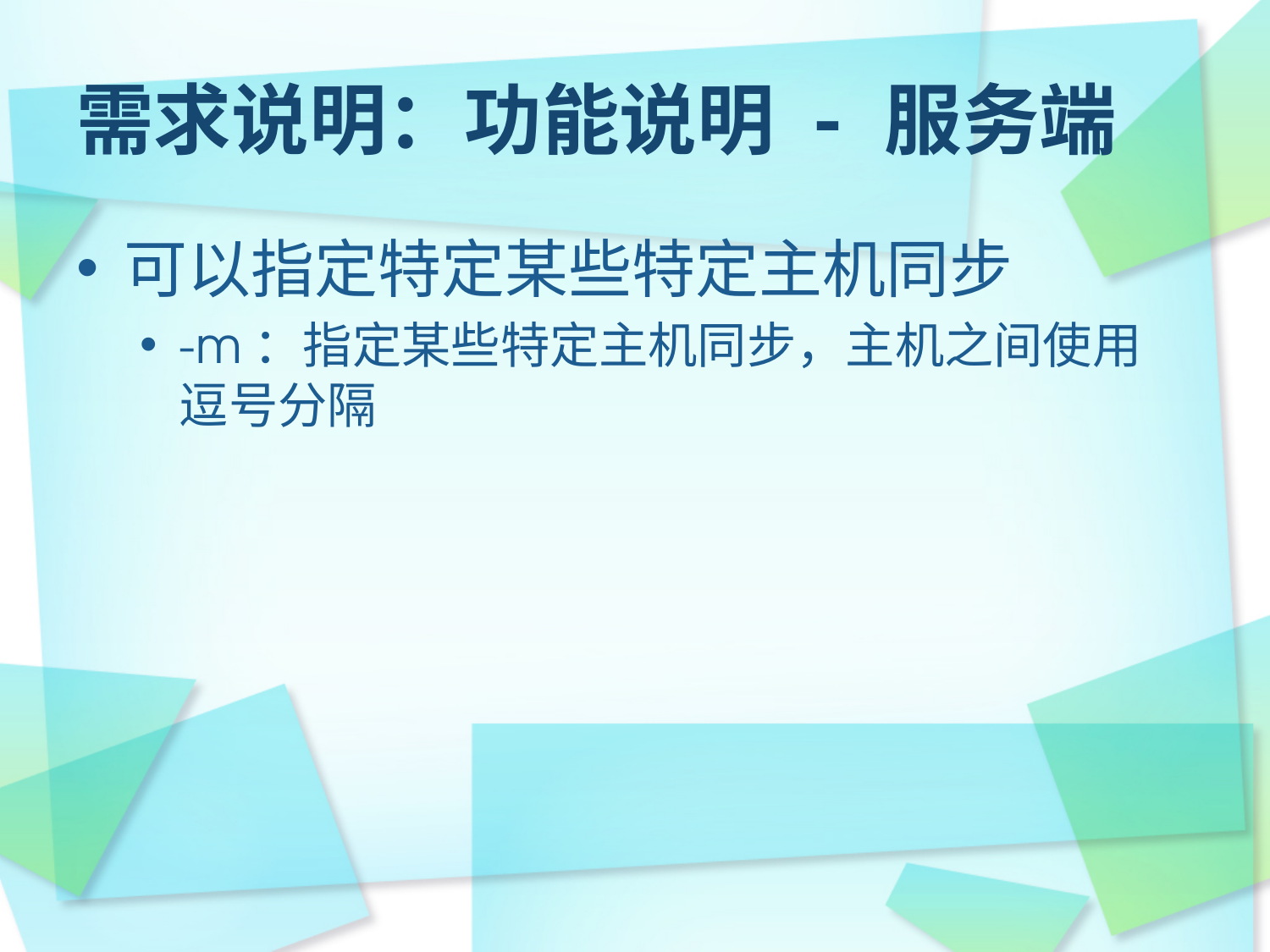

需求说明：功能说明 - 服务端
可以指定特定某些特定主机同步
-m：指定某些特定主机同步，主机之间使用逗号分隔